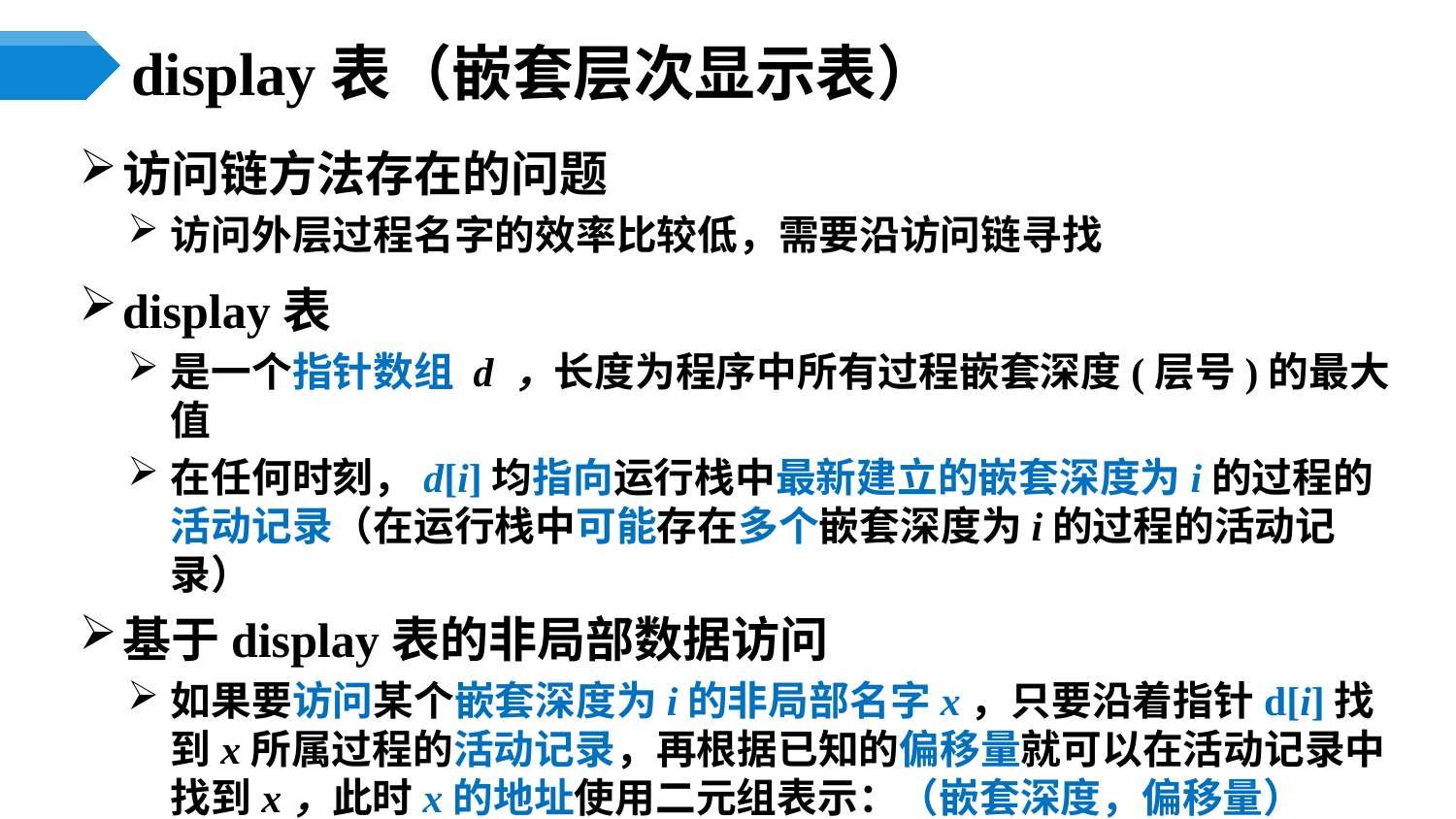

# display表（嵌套层次显示表）
访问链方法存在的问题
访问外层过程名字的效率比较低，需要沿访问链寻找
display表
是一个指针数组 d ，长度为程序中所有过程嵌套深度(层号)的最大值
在任何时刻，d[i]均指向运行栈中最新建立的嵌套深度为i的过程的活动记录（在运行栈中可能存在多个嵌套深度为i的过程的活动记录）
基于display表的非局部数据访问
如果要访问某个嵌套深度为i的非局部名字x，只要沿着指针d[i]找到x所属过程的活动记录，再根据已知的偏移量就可以在活动记录中找到x，此时x的地址使用二元组表示：（嵌套深度，偏移量）